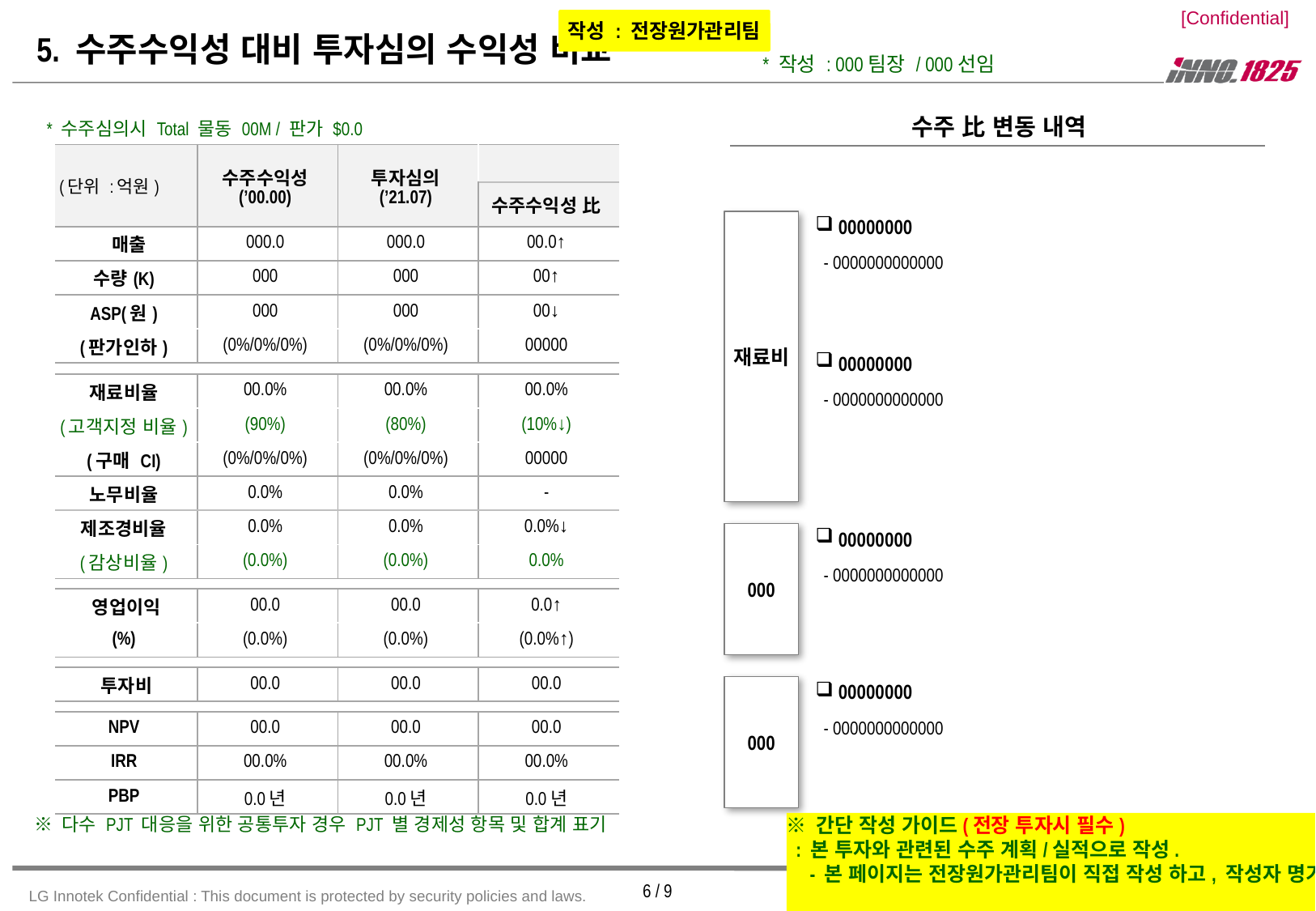

작성 : 전장원가관리팀
# 5. 수주수익성 대비 투자심의 수익성 비교
* 작성 : 000팀장 / 000선임
수주 比 변동 내역
* 수주심의시 Total 물동 00M / 판가 $0.0
| (단위 :억원) | 수주수익성 (’00.00) | 투자심의 (’21.07) |  |
| --- | --- | --- | --- |
|  |  |  | 수주수익성 比 |
| 매출 | 000.0 | 000.0 | 00.0↑ |
| 수량(K) | 000 | 000 | 00↑ |
| ASP(원) | 000 | 000 | 00↓ |
| (판가인하) | (0%/0%/0%) | (0%/0%/0%) | 00000 |
|  |  |  |  |
| 재료비율 | 00.0% | 00.0% | 00.0% |
| (고객지정 비율) | (90%) | (80%) | (10%↓) |
| (구매 CI) | (0%/0%/0%) | (0%/0%/0%) | 00000 |
| 노무비율 | 0.0% | 0.0% | - |
| 제조경비율 | 0.0% | 0.0% | 0.0%↓ |
| (감상비율) | (0.0%) | (0.0%) | 0.0% |
|  |  |  |  |
| 영업이익 | 00.0 | 00.0 | 0.0↑ |
| (%) | (0.0%) | (0.0%) | (0.0%↑) |
|  |  |  |  |
| 투자비 | 00.0 | 00.0 | 00.0 |
|  |  |  |  |
| NPV | 00.0 | 00.0 | 00.0 |
| IRR | 00.0% | 00.0% | 00.0% |
| PBP | 0.0년 | 0.0년 | 0.0년 |
재료비
 00000000
 - 0000000000000

 00000000
 - 0000000000000

000
 00000000
 - 0000000000000

000
 00000000
 - 0000000000000

※ 다수 PJT 대응을 위한 공통투자 경우 PJT 별 경제성 항목 및 합계 표기
※ 간단 작성 가이드(전장 투자시 필수)
  : 본 투자와 관련된 수주 계획/실적으로 작성.
     - 본 페이지는 전장원가관리팀이 직접 작성 하고, 작성자 명기
6 / 9